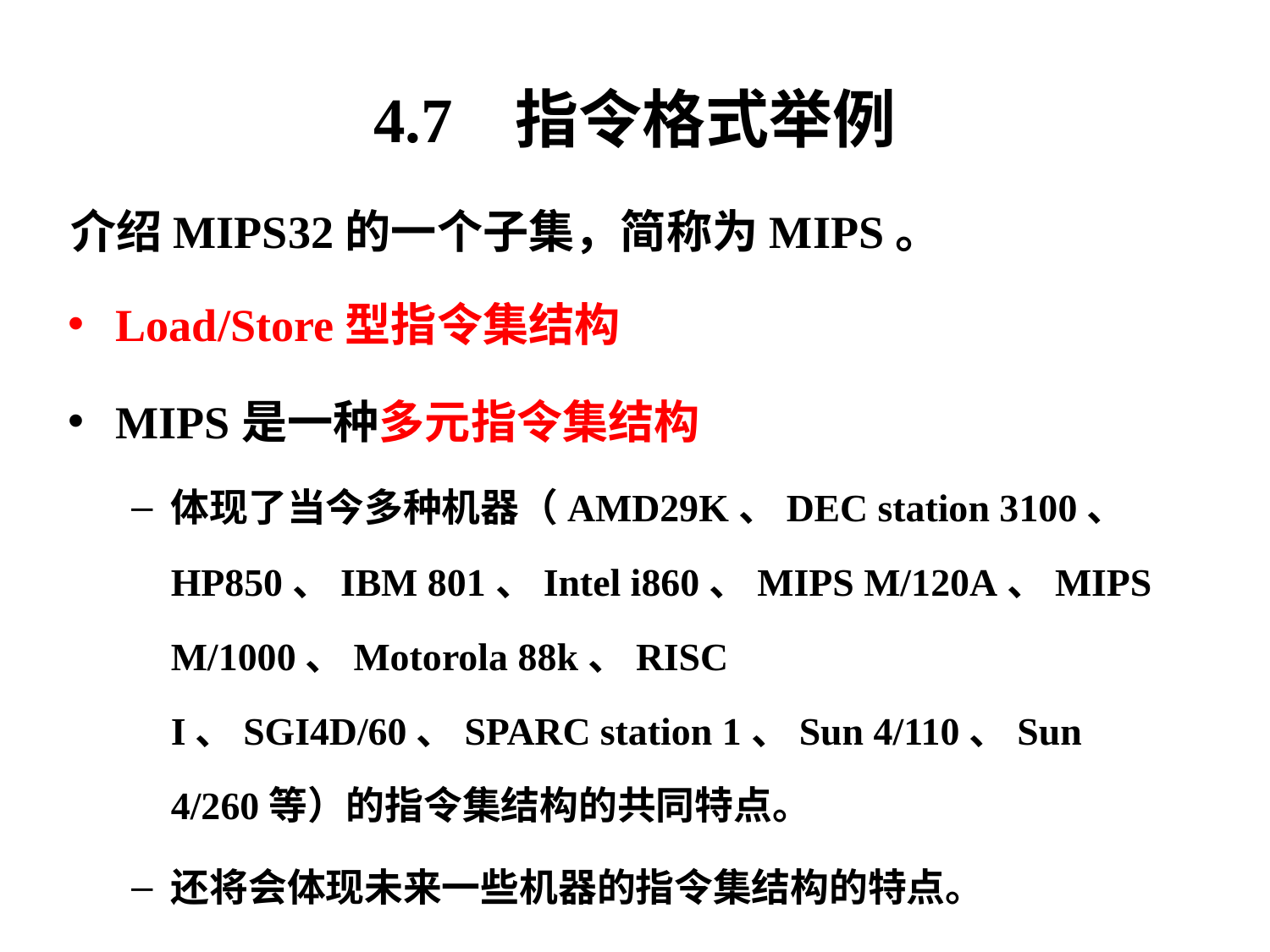

# 4.7   指令格式举例
介绍MIPS32的一个子集，简称为MIPS。
Load/Store型指令集结构
MIPS是一种多元指令集结构
体现了当今多种机器（AMD29K、DEC station 3100、HP850、IBM 801、Intel i860、MIPS M/120A、MIPS M/1000、Motorola 88k、RISC I、SGI4D/60、SPARC station 1、Sun 4/110、Sun 4/260等）的指令集结构的共同特点。
还将会体现未来一些机器的指令集结构的特点。